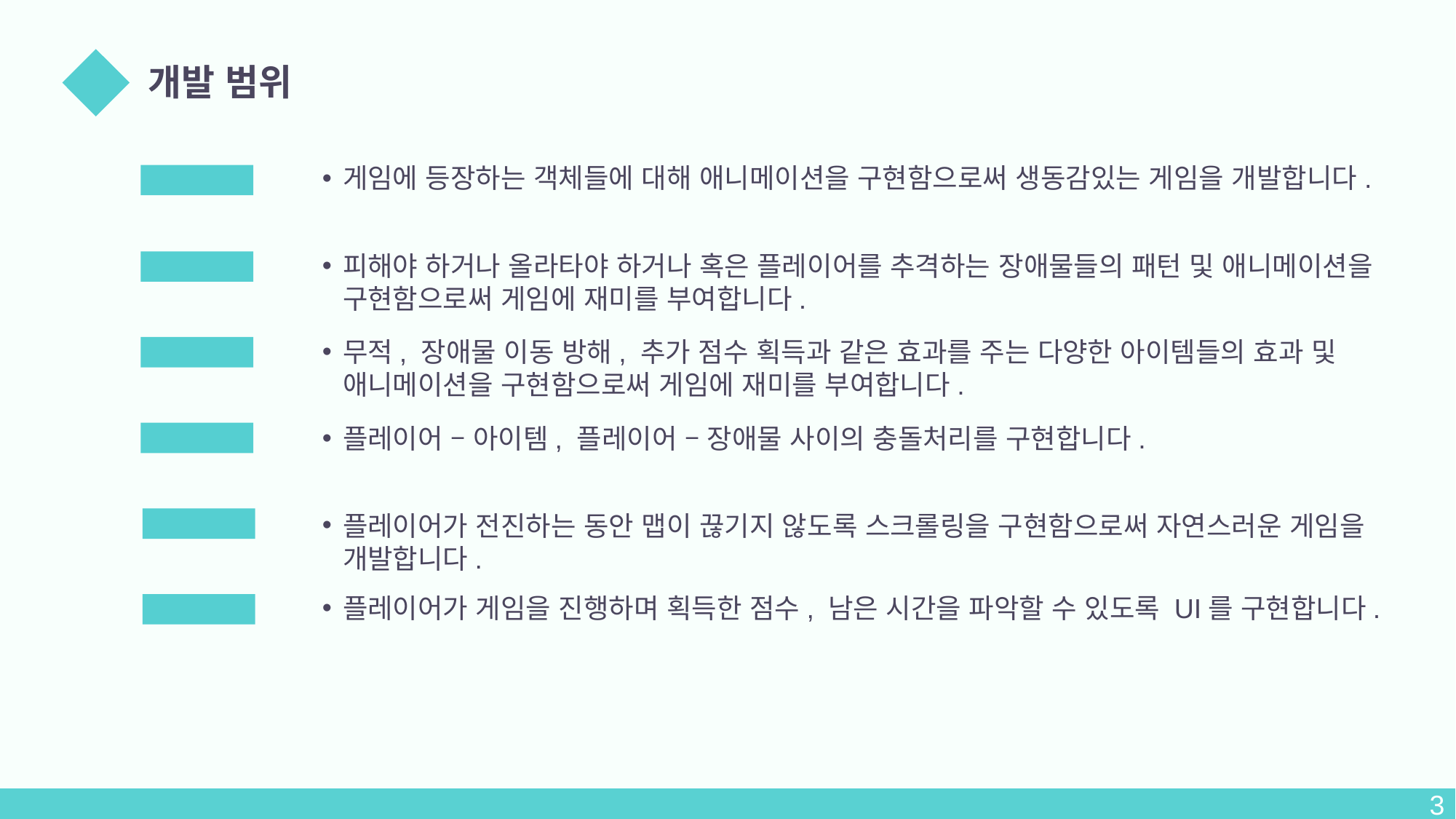

02
개발 범위
게임에 등장하는 객체들에 대해 애니메이션을 구현함으로써 생동감있는 게임을 개발합니다.
애니메이션
피해야 하거나 올라타야 하거나 혹은 플레이어를 추격하는 장애물들의 패턴 및 애니메이션을 구현함으로써 게임에 재미를 부여합니다.
장애물
무적, 장애물 이동 방해, 추가 점수 획득과 같은 효과를 주는 다양한 아이템들의 효과 및 애니메이션을 구현함으로써 게임에 재미를 부여합니다.
아이템
플레이어 – 아이템, 플레이어 – 장애물 사이의 충돌처리를 구현합니다.
충돌처리
플레이어가 전진하는 동안 맵이 끊기지 않도록 스크롤링을 구현함으로써 자연스러운 게임을 개발합니다.
맵 스크롤링
플레이어가 게임을 진행하며 획득한 점수, 남은 시간을 파악할 수 있도록 UI를 구현합니다.
UI
3